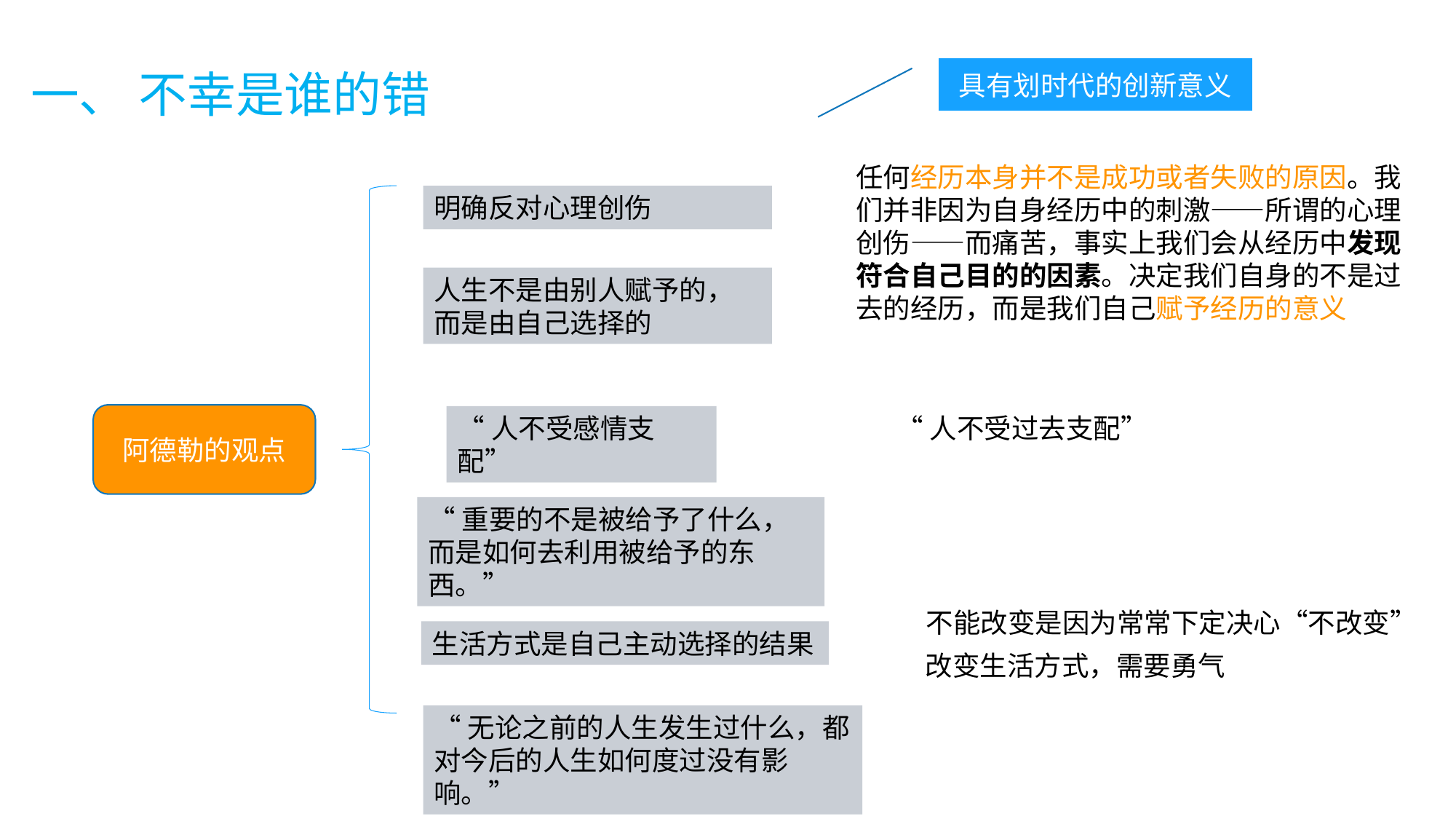

一、 不幸是谁的错
具有划时代的创新意义
任何经历本身并不是成功或者失败的原因。我们并非因为自身经历中的刺激——所谓的心理创伤——而痛苦，事实上我们会从经历中发现符合自己目的的因素。决定我们自身的不是过去的经历，而是我们自己赋予经历的意义

明确反对心理创伤
人生不是由别人赋予的，而是由自己选择的
阿德勒的观点
“人不受感情支配”
“人不受过去支配”
“重要的不是被给予了什么，而是如何去利用被给予的东西。”
不能改变是因为常常下定决心“不改变”
生活方式是自己主动选择的结果
改变生活方式，需要勇气
“无论之前的人生发生过什么，都对今后的人生如何度过没有影响。”